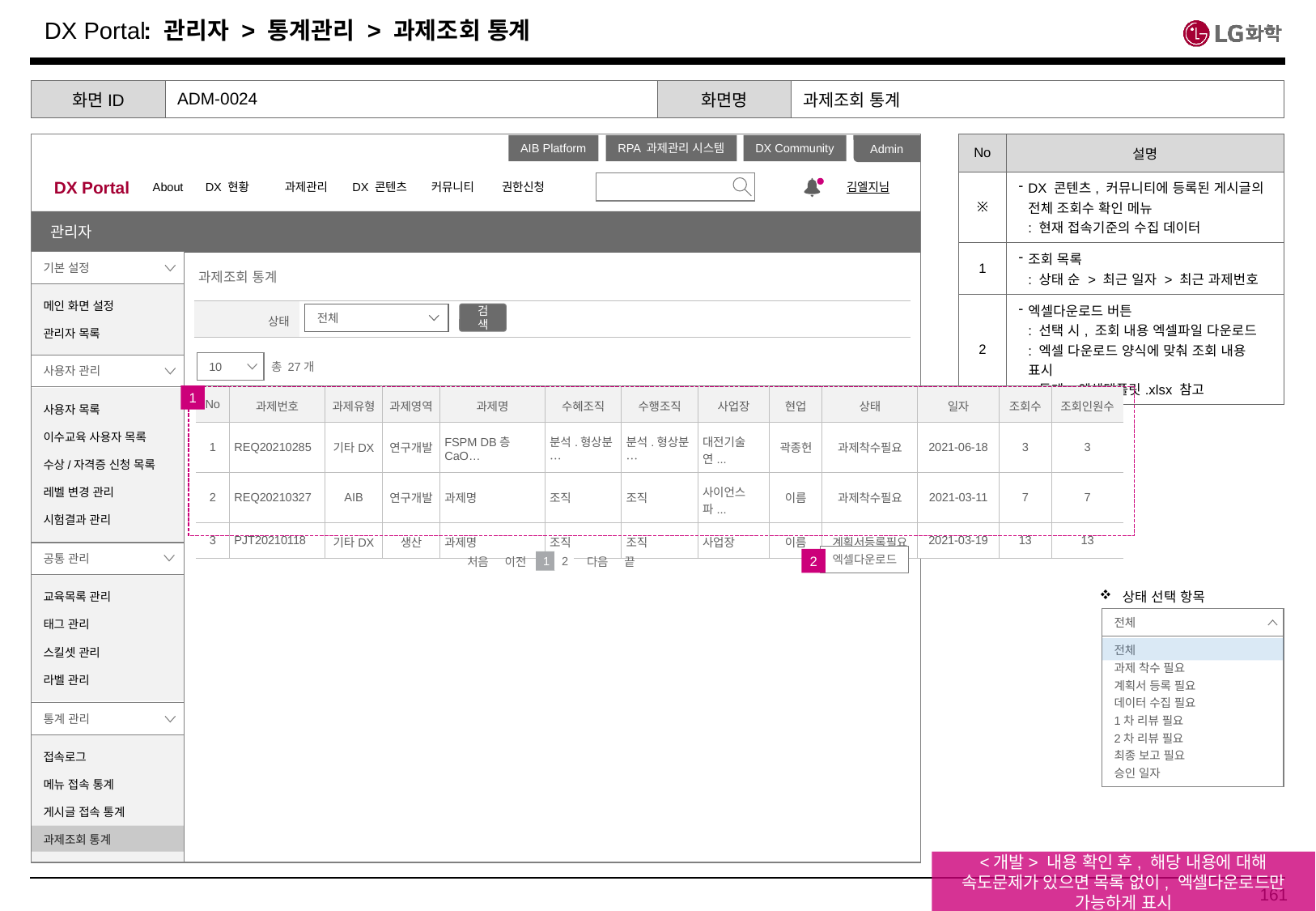

: 관리자 > 통계관리 > 과제조회 통계
| 화면ID | ADM-0024 | 화면명 | 과제조회 통계 |
| --- | --- | --- | --- |

| No | 설명 |
| --- | --- |
| ※ | DX 콘텐츠, 커뮤니티에 등록된 게시글의 전체 조회수 확인 메뉴 : 현재 접속기준의 수집 데이터 |
| 1 | 조회 목록 : 상태 순 > 최근 일자 > 최근 과제번호 |
| 2 | 엑셀다운로드 버튼 : 선택 시, 조회 내용 엑셀파일 다운로드 : 엑셀 다운로드 양식에 맞춰 조회 내용 표시 : 통계\_엑셀템플릿.xlsx 참고 |

Admin
DX Portal

About
DX 현황
과제관리
DX 콘텐츠
커뮤니티
권한신청
김엘지님

AIB Platform
RPA 과제관리 시스템
DX Community

관리자

기본 설정

과제조회 통계
메인 화면 설정
관리자 목록

| 상태 |  |
| --- | --- |
검색
전체

10

총 27개
사용자 관리

1
| No | 과제번호 | 과제유형 | 과제영역 | 과제명 | 수혜조직 | 수행조직 | 사업장 | 현업 | 상태 | 일자 | 조회수 | 조회인원수 |
| --- | --- | --- | --- | --- | --- | --- | --- | --- | --- | --- | --- | --- |
| 1 | REQ20210285 | 기타DX | 연구개발 | FSPM DB층 CaO… | 분석.형상분… | 분석.형상분… | 대전기술연... | 곽종헌 | 과제착수필요 | 2021-06-18 | 3 | 3 |
| 2 | REQ20210327 | AIB | 연구개발 | 과제명 | 조직 | 조직 | 사이언스파... | 이름 | 과제착수필요 | 2021-03-11 | 7 | 7 |
| 3 | PJT20210118 | 기타DX | 생산 | 과제명 | 조직 | 조직 | 사업장 | 이름 | 계획서등록필요 | 2021-03-19 | 13 | 13 |

사용자 목록
이수교육 사용자 목록
수상/자격증 신청 목록
레벨 변경 관리
시험결과 관리

공통 관리

엑셀다운로드
처음     이전
다음     끝
1
2
2
교육목록 관리
태그 관리
스킬셋 관리
라벨 관리

상태 선택 항목
전체

전체
과제 착수 필요
계획서 등록 필요
데이터 수집 필요
1차 리뷰 필요
2차 리뷰 필요
최종 보고 필요
승인 일자

통계 관리

접속로그
메뉴 접속 통계
게시글 접속 통계
과제조회 통계

<개발> 내용 확인 후, 해당 내용에 대해 속도문제가 있으면 목록 없이, 엑셀다운로드만 가능하게 표시